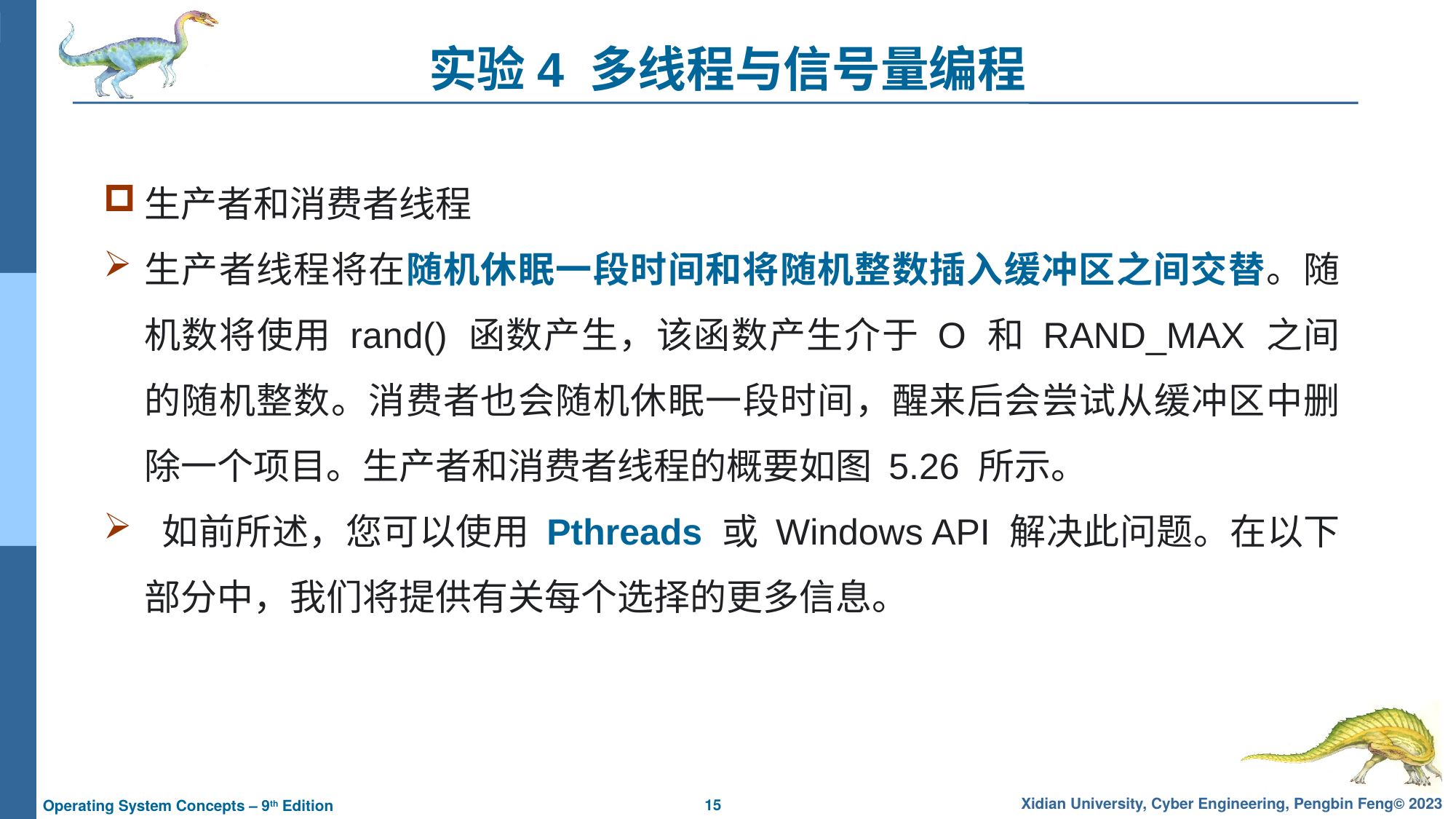

# 实验4 多线程与信号量编程
生产者和消费者线程
生产者线程将在随机休眠一段时间和将随机整数插入缓冲区之间交替。随机数将使用 rand() 函数产生，该函数产生介于 O 和 RAND_MAX 之间的随机整数。消费者也会随机休眠一段时间，醒来后会尝试从缓冲区中删除一个项目。生产者和消费者线程的概要如图 5.26 所示。
 如前所述，您可以使用 Pthreads 或 Windows API 解决此问题。在以下部分中，我们将提供有关每个选择的更多信息。